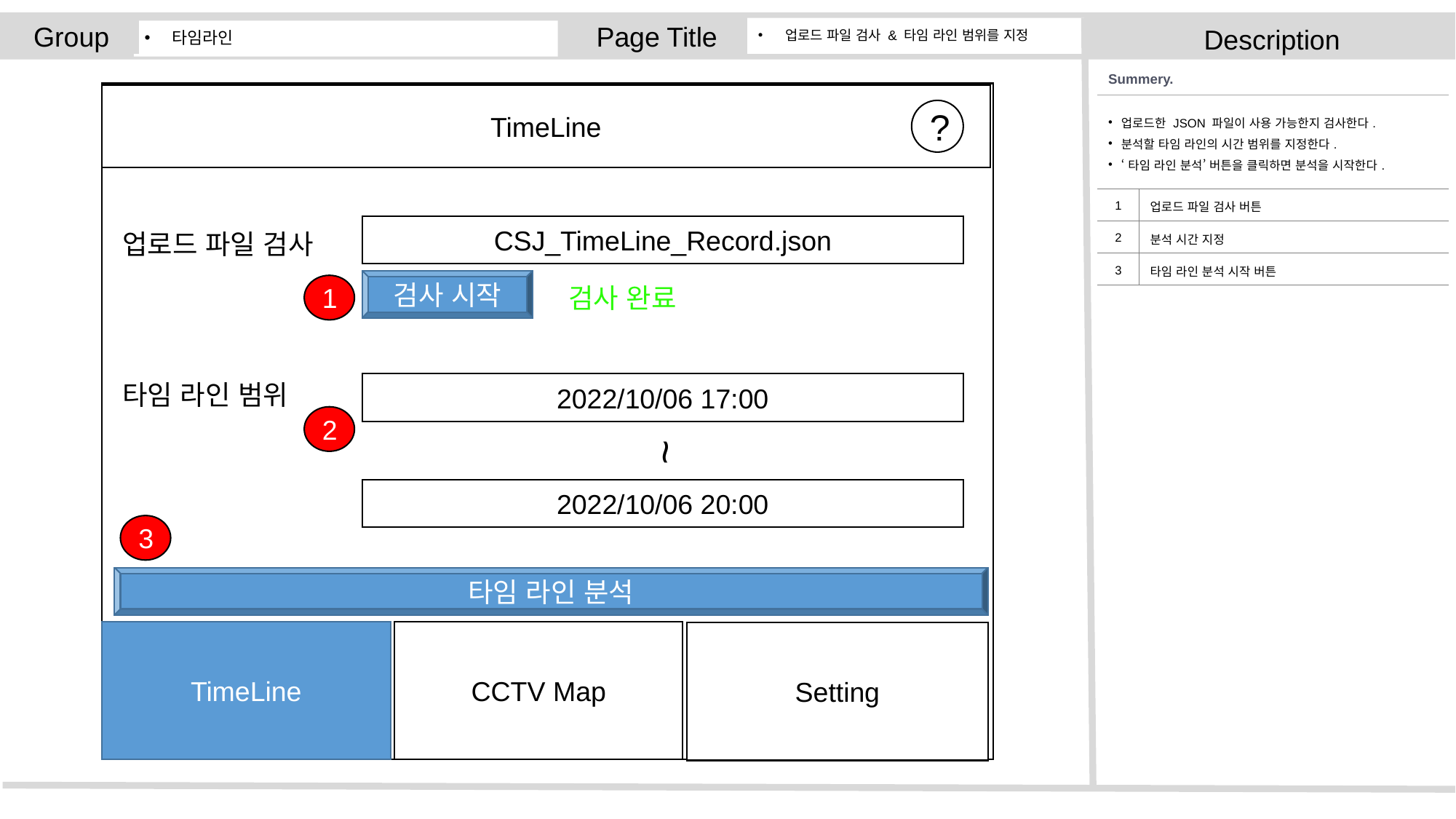

Group
Page Title
업로드 파일 검사 & 타임 라인 범위를 지정
타임라인
Description
| Summery. |  |
| --- | --- |
| 업로드한 JSON 파일이 사용 가능한지 검사한다. 분석할 타임 라인의 시간 범위를 지정한다. ‘타임 라인 분석’ 버튼을 클릭하면 분석을 시작한다. |  |
| 1 | 업로드 파일 검사 버튼 |
| 2 | 분석 시간 지정 |
| 3 | 타임 라인 분석 시작 버튼 |

TimeLine
?
CSJ_TimeLine_Record.json
업로드 파일 검사
검사 시작
1
검사 완료
타임 라인 범위
2022/10/06 17:00
2
~
2022/10/06 20:00
3
타임 라인 분석
CCTV Map
TimeLine
Setting